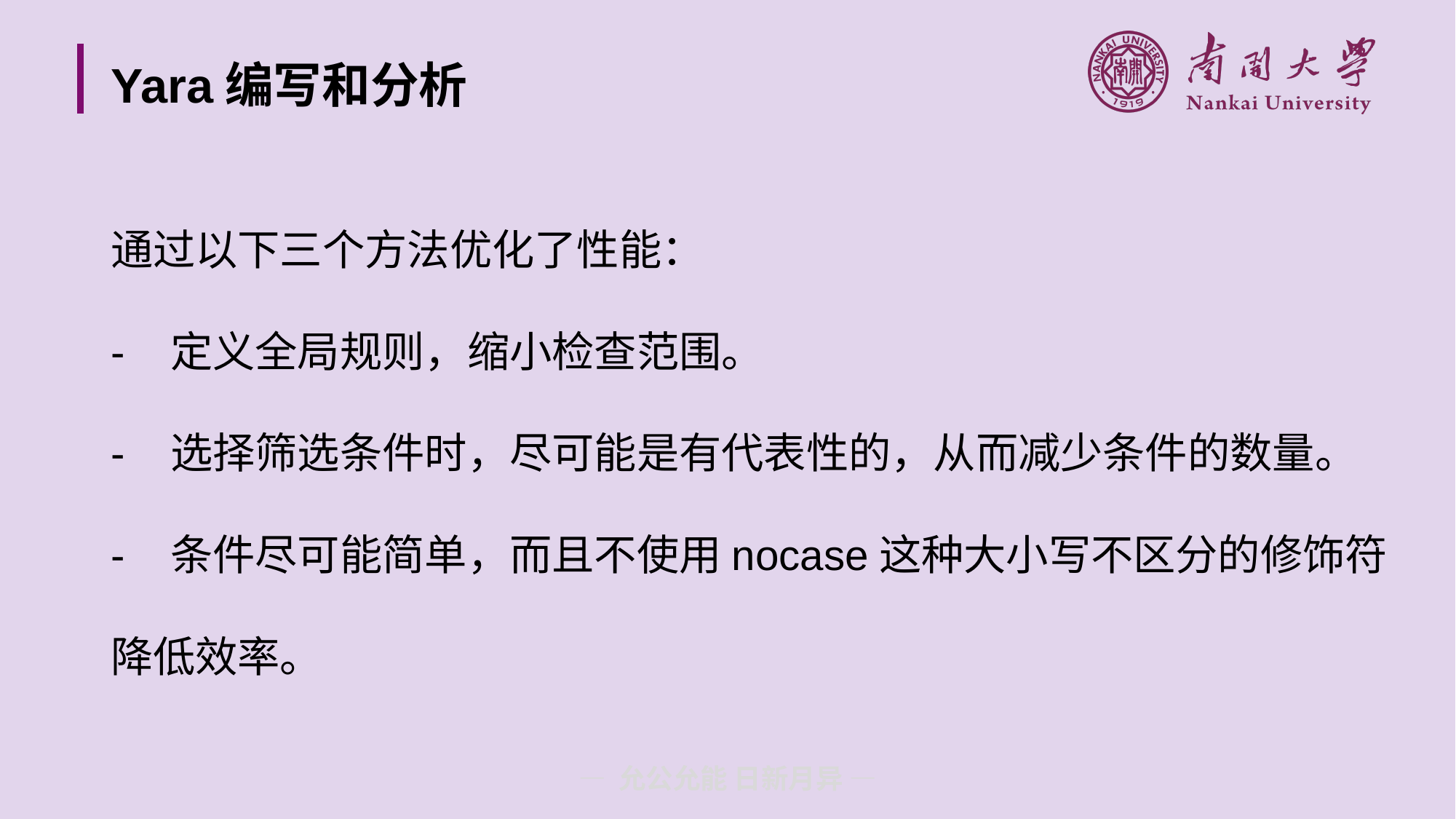

# Yara编写和分析
通过以下三个方法优化了性能：
-   定义全局规则，缩小检查范围。
-   选择筛选条件时，尽可能是有代表性的，从而减少条件的数量。
-   条件尽可能简单，而且不使用nocase这种大小写不区分的修饰符降低效率。